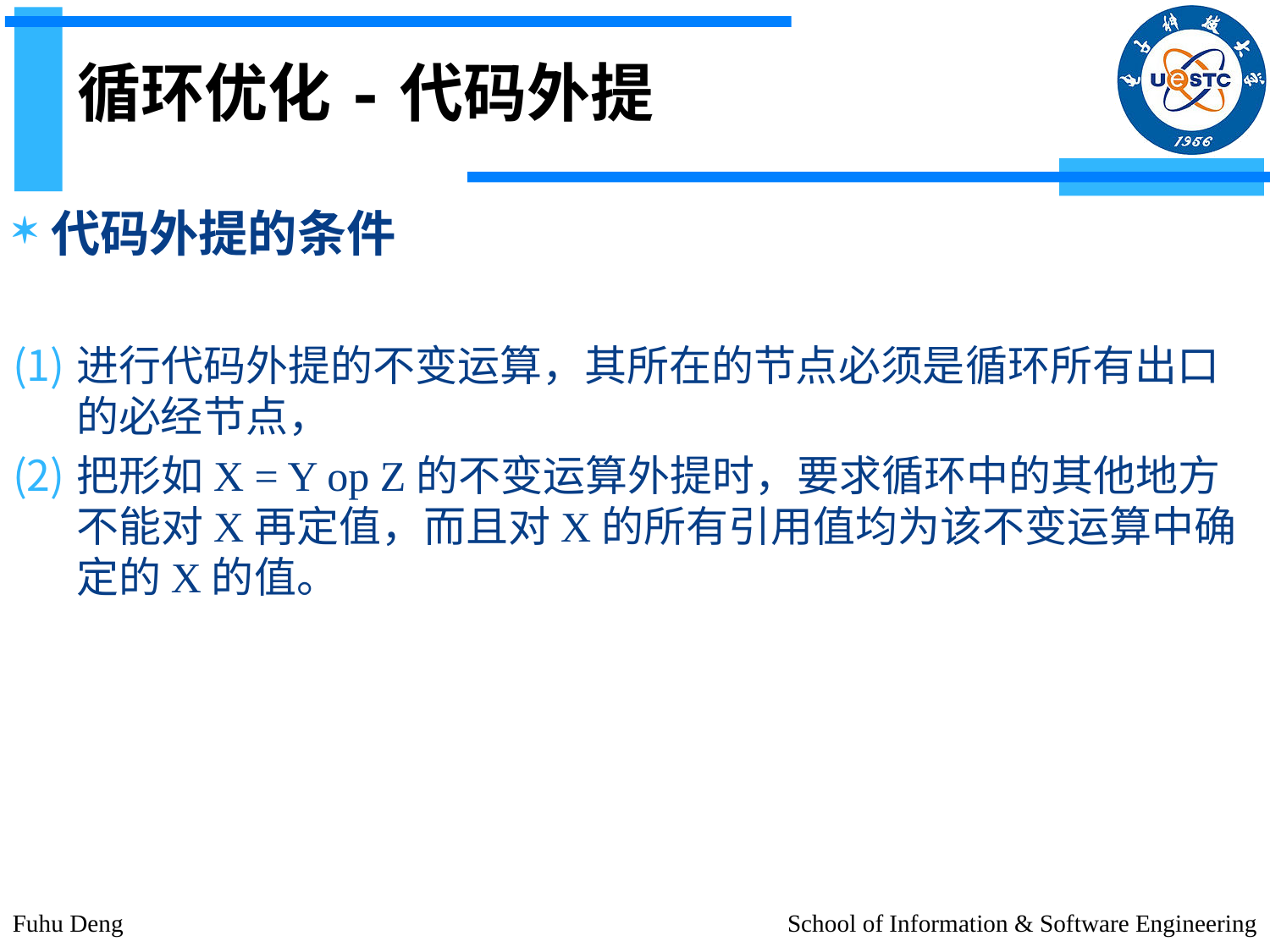

# 循环优化-代码外提
代码外提的条件

进行代码外提的不变运算，其所在的节点必须是循环所有出口的必经节点，
把形如X = Y op Z的不变运算外提时，要求循环中的其他地方不能对X再定值，而且对X的所有引用值均为该不变运算中确定的X的值。

Fuhu Deng
30
School of Information & Software Engineering